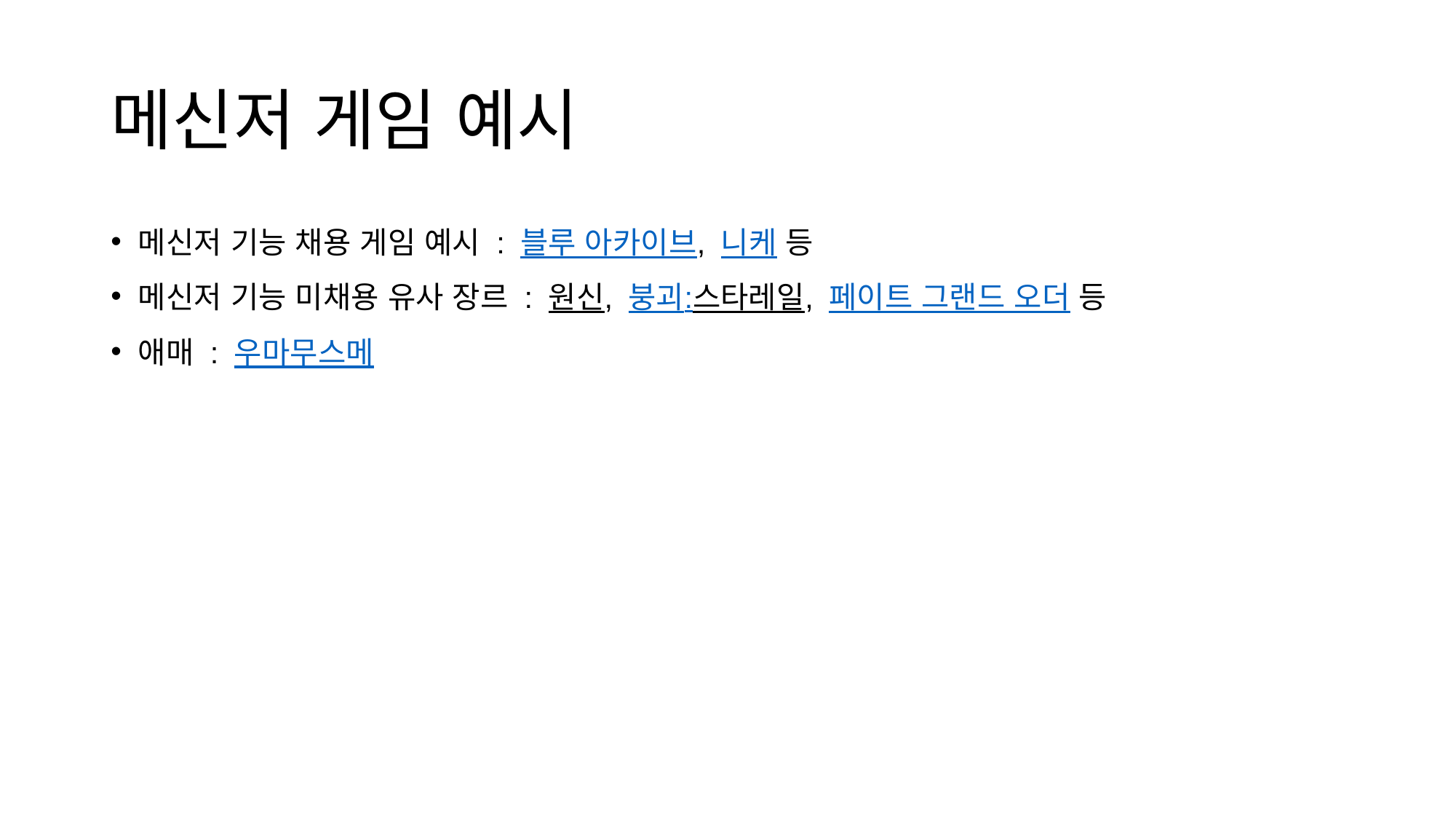

# 메신저 게임 예시
메신저 기능 채용 게임 예시 : 블루 아카이브, 니케 등
메신저 기능 미채용 유사 장르 : 원신, 붕괴:스타레일, 페이트 그랜드 오더 등
애매 : 우마무스메